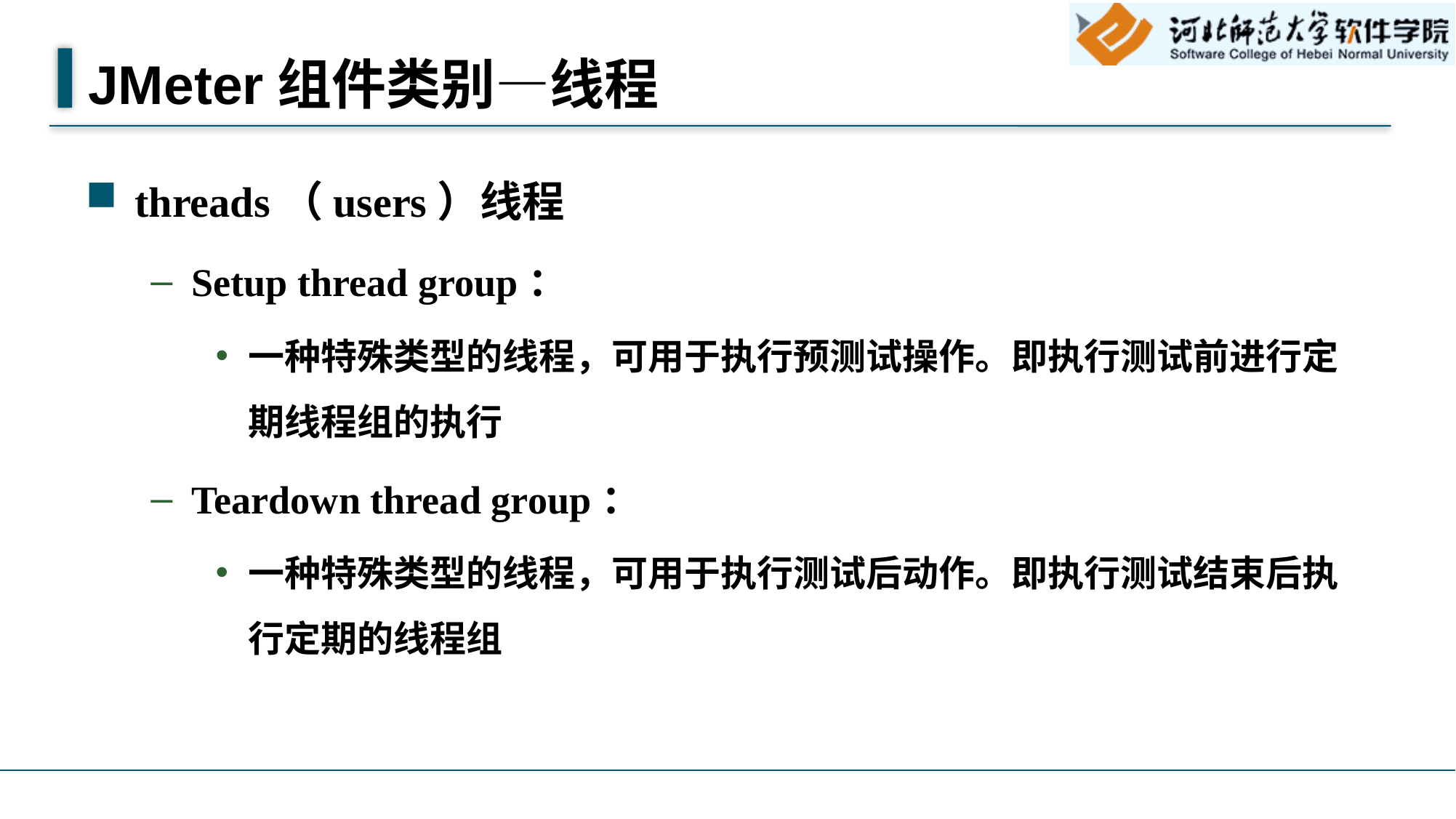

# JMeter组件类别—线程
threads（users）线程
Setup thread group：
一种特殊类型的线程，可用于执行预测试操作。即执行测试前进行定期线程组的执行
Teardown thread group：
一种特殊类型的线程，可用于执行测试后动作。即执行测试结束后执行定期的线程组